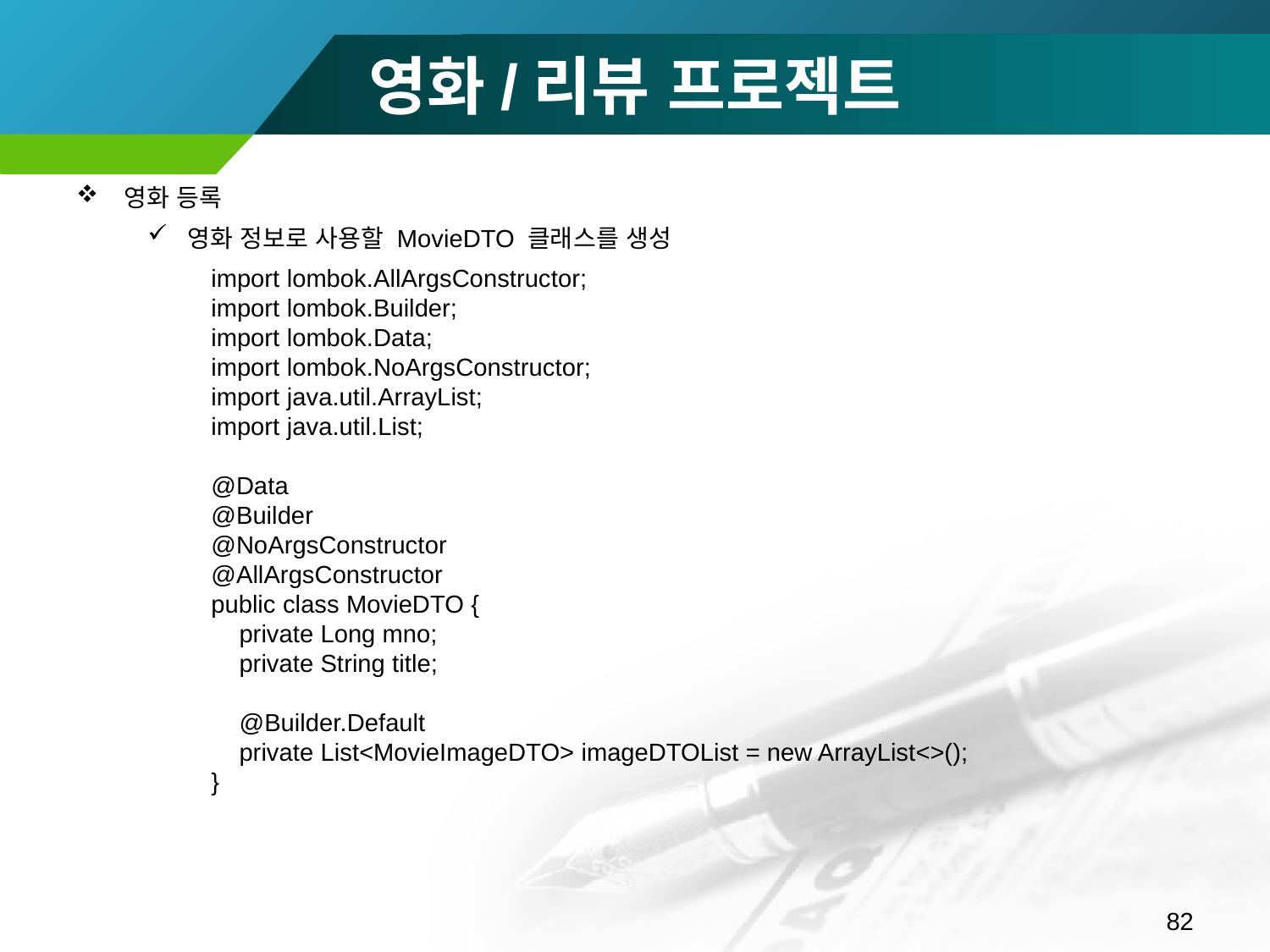

# 영화/리뷰 프로젝트
영화 등록
영화 정보로 사용할 MovieDTO 클래스를 생성
import lombok.AllArgsConstructor;
import lombok.Builder;
import lombok.Data;
import lombok.NoArgsConstructor;
import java.util.ArrayList;
import java.util.List;

@Data
@Builder
@NoArgsConstructor
@AllArgsConstructor
public class MovieDTO {
    private Long mno;
    private String title;

    @Builder.Default
    private List<MovieImageDTO> imageDTOList = new ArrayList<>();
}

82